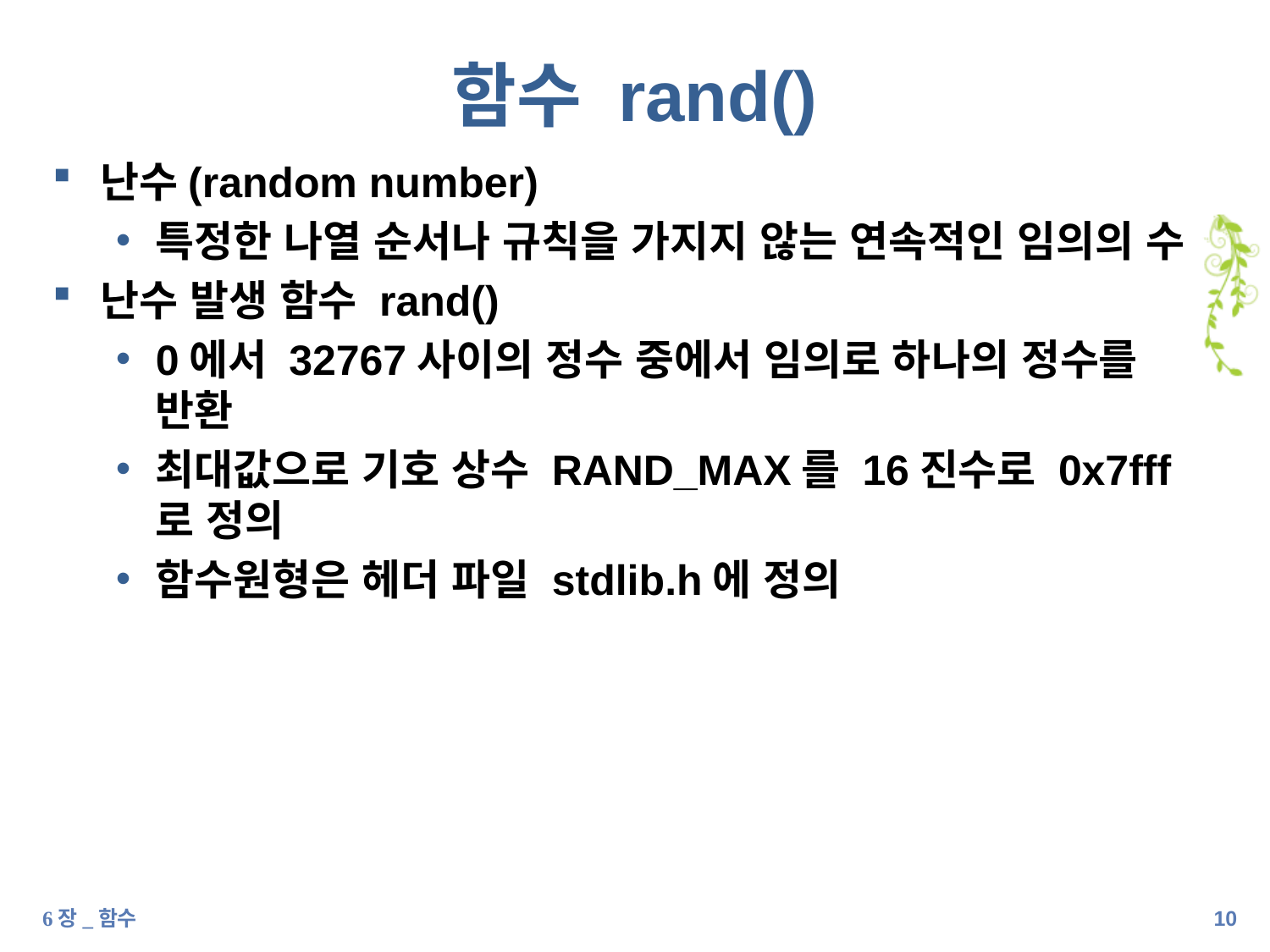

# 함수 rand()
난수(random number)
특정한 나열 순서나 규칙을 가지지 않는 연속적인 임의의 수
난수 발생 함수 rand()
0에서 32767사이의 정수 중에서 임의로 하나의 정수를 반환
최대값으로 기호 상수 RAND_MAX를 16진수로 0x7fff로 정의
함수원형은 헤더 파일 stdlib.h에 정의
6장_함수
10